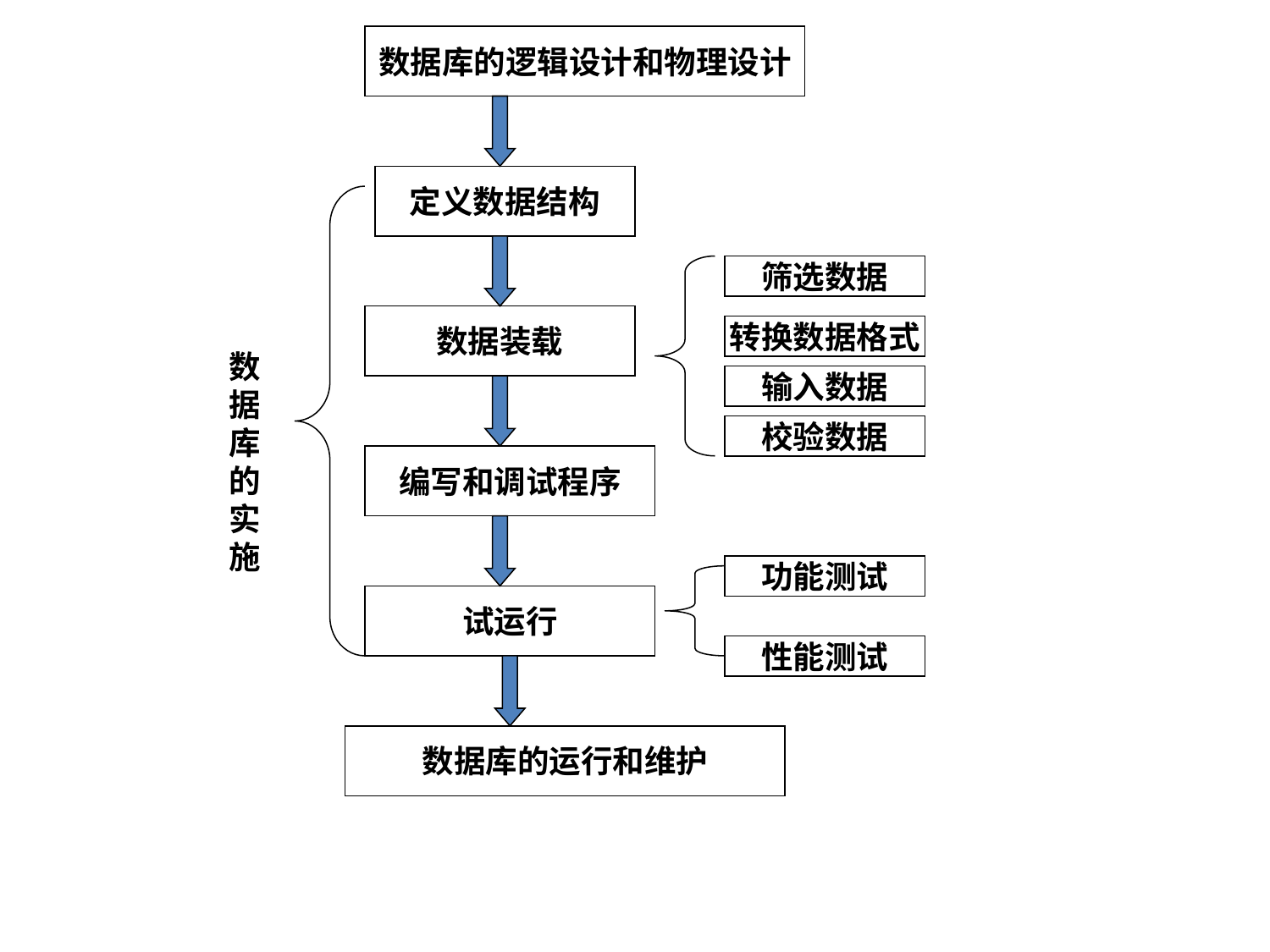

数据库的逻辑设计和物理设计

定义数据结构

筛选数据
数
据
库
的
实
施
数据装载
转换数据格式
输入数据

校验数据
编写和调试程序

功能测试

试运行
性能测试

数据库的运行和维护